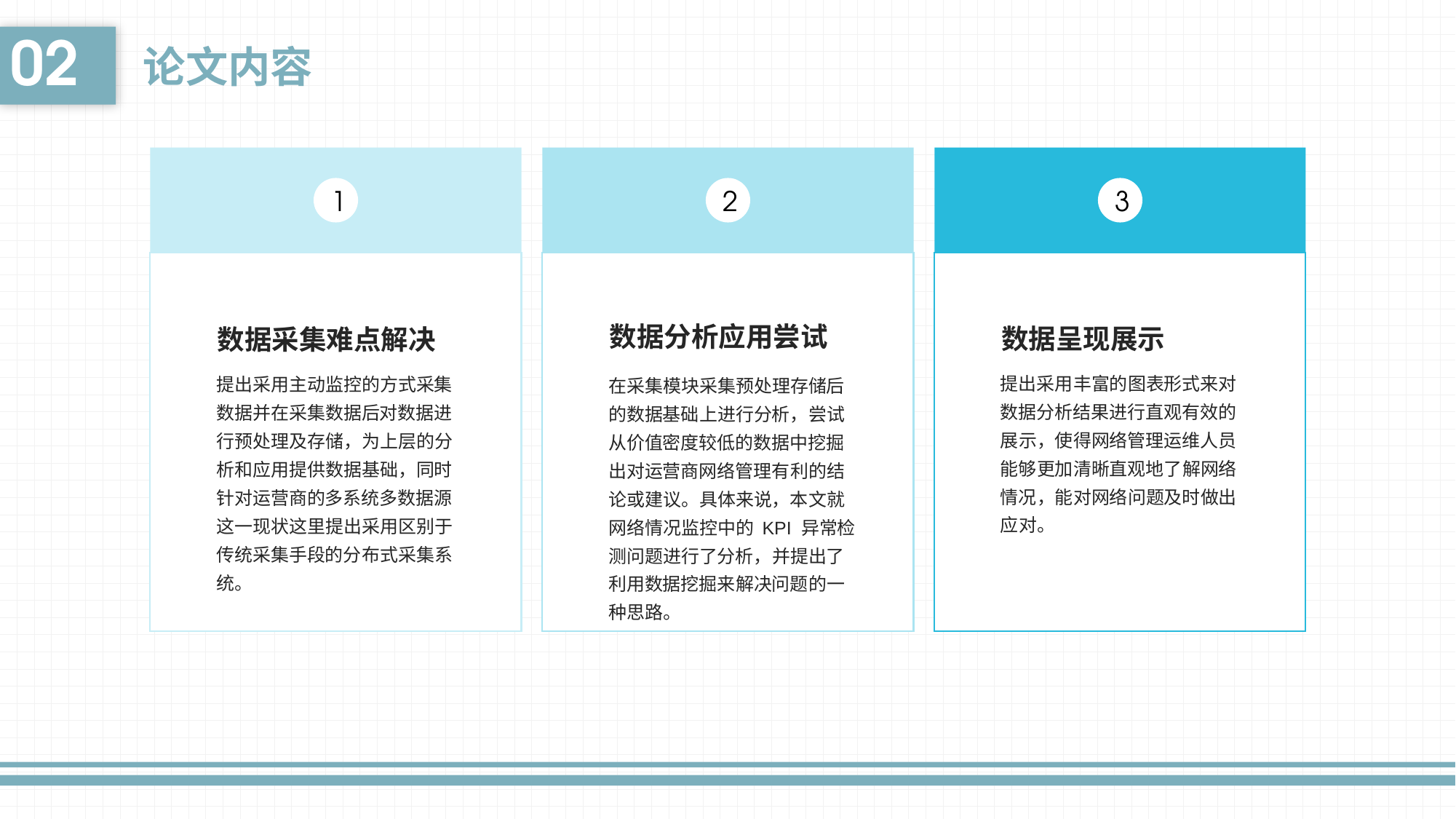

02
论文内容

1
2
3

数据分析应用尝试
数据呈现展示
数据采集难点解决
提出采用丰富的图表形式来对数据分析结果进行直观有效的展示，使得网络管理运维人员能够更加清晰直观地了解网络情况，能对网络问题及时做出应对。
提出采用主动监控的方式采集数据并在采集数据后对数据进行预处理及存储，为上层的分析和应用提供数据基础，同时针对运营商的多系统多数据源这一现状这里提出采用区别于传统采集手段的分布式采集系统。
在采集模块采集预处理存储后的数据基础上进行分析，尝试从价值密度较低的数据中挖掘出对运营商网络管理有利的结论或建议。具体来说，本文就网络情况监控中的 KPI 异常检测问题进行了分析，并提出了利用数据挖掘来解决问题的一种思路。